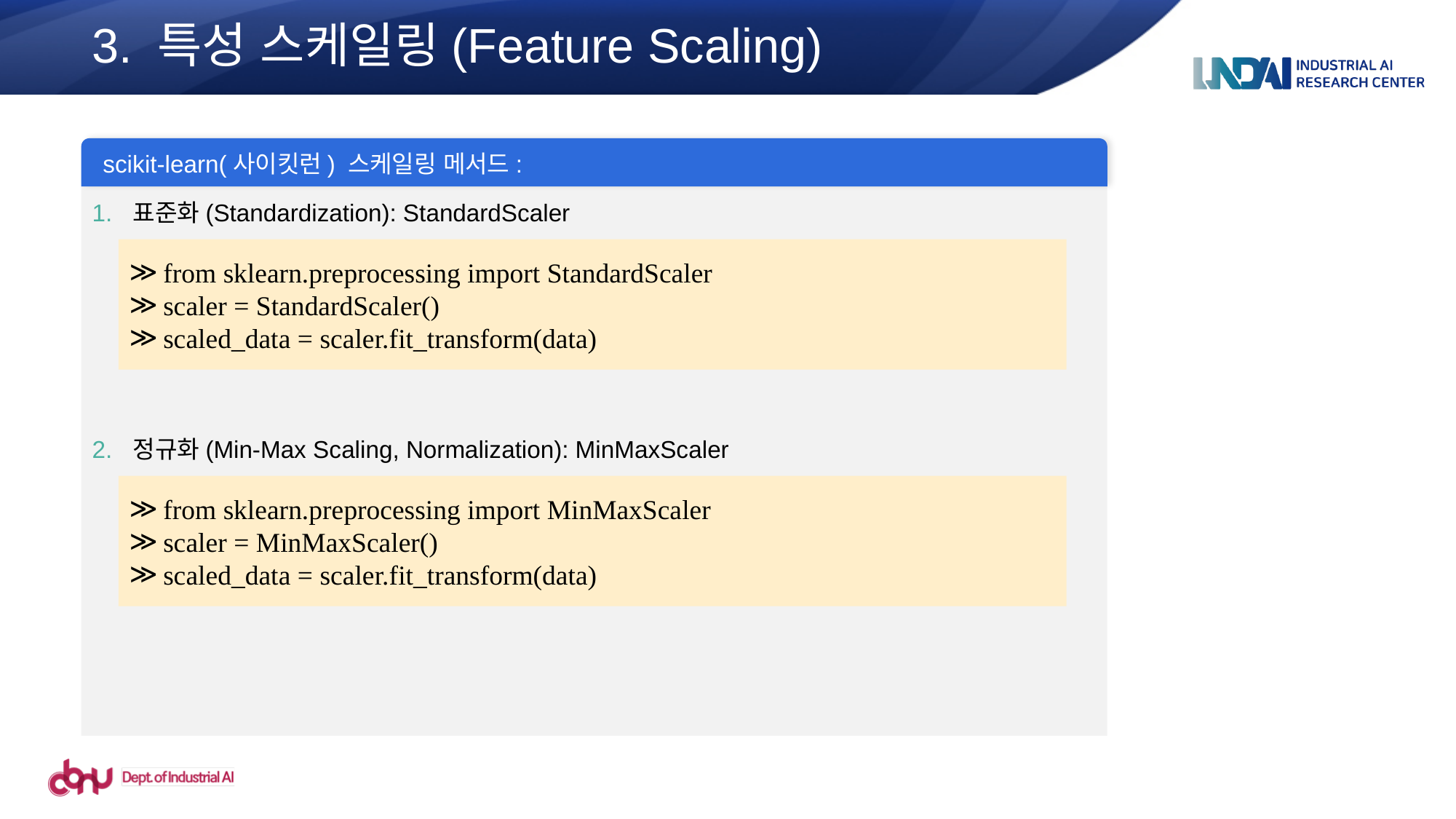

3. 특성 스케일링(Feature Scaling)
scikit-learn(사이킷런) 스케일링 메서드:
표준화(Standardization): StandardScaler

정규화(Min-Max Scaling, Normalization): MinMaxScaler

from sklearn.preprocessing import StandardScaler
scaler = StandardScaler()
scaled_data = scaler.fit_transform(data)
from sklearn.preprocessing import MinMaxScaler
scaler = MinMaxScaler()
scaled_data = scaler.fit_transform(data)